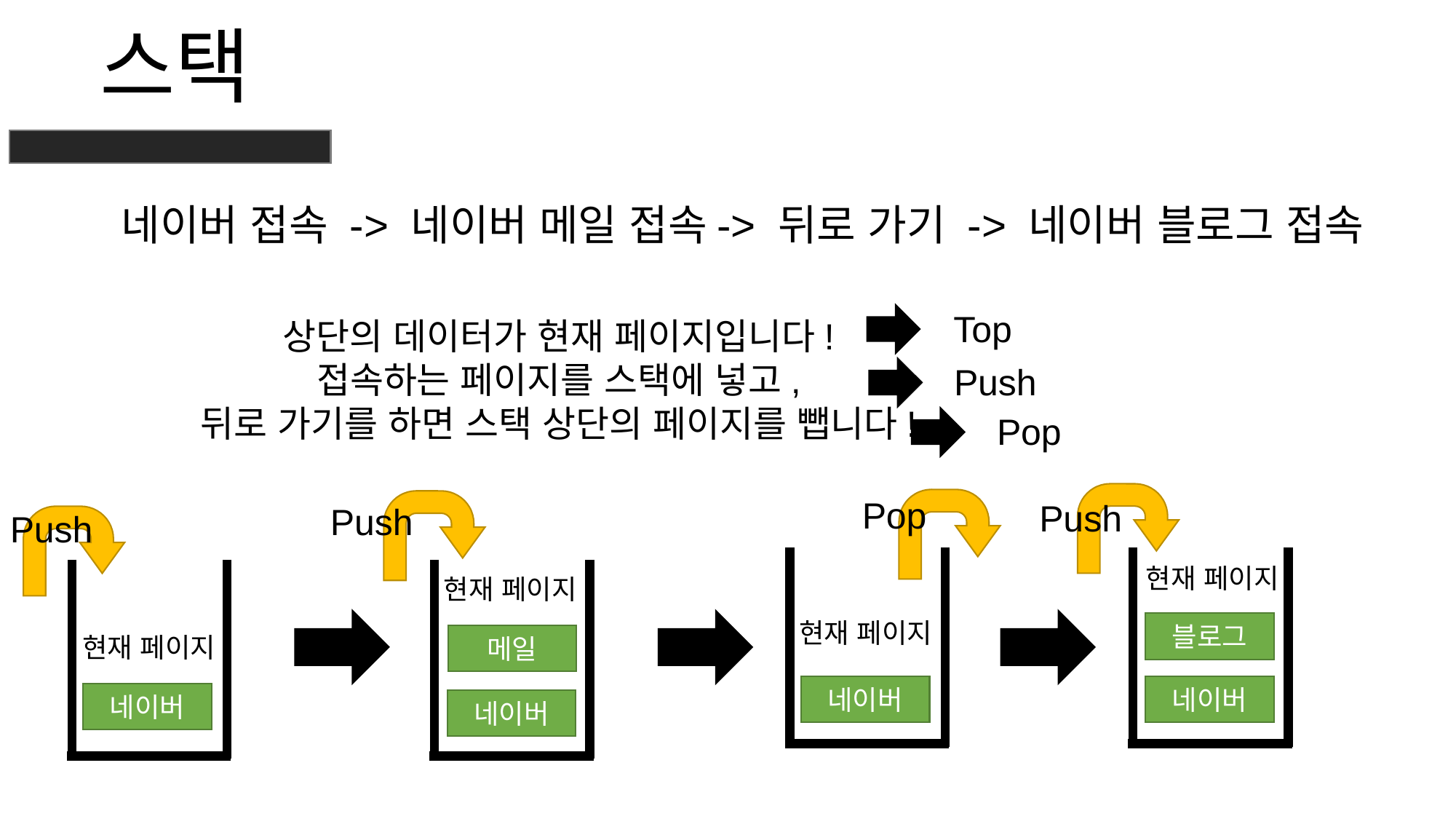

스택

네이버 접속 -> 네이버 메일 접속-> 뒤로 가기 -> 네이버 블로그 접속
Top

상단의 데이터가 현재 페이지입니다!
접속하는 페이지를 스택에 넣고,
뒤로 가기를 하면 스택 상단의 페이지를 뺍니다!
Push

Pop

Pop

Push

Push
Push

현재 페이지
현재 페이지
현재 페이지

블로그
현재 페이지
메일
네이버
네이버
네이버
네이버